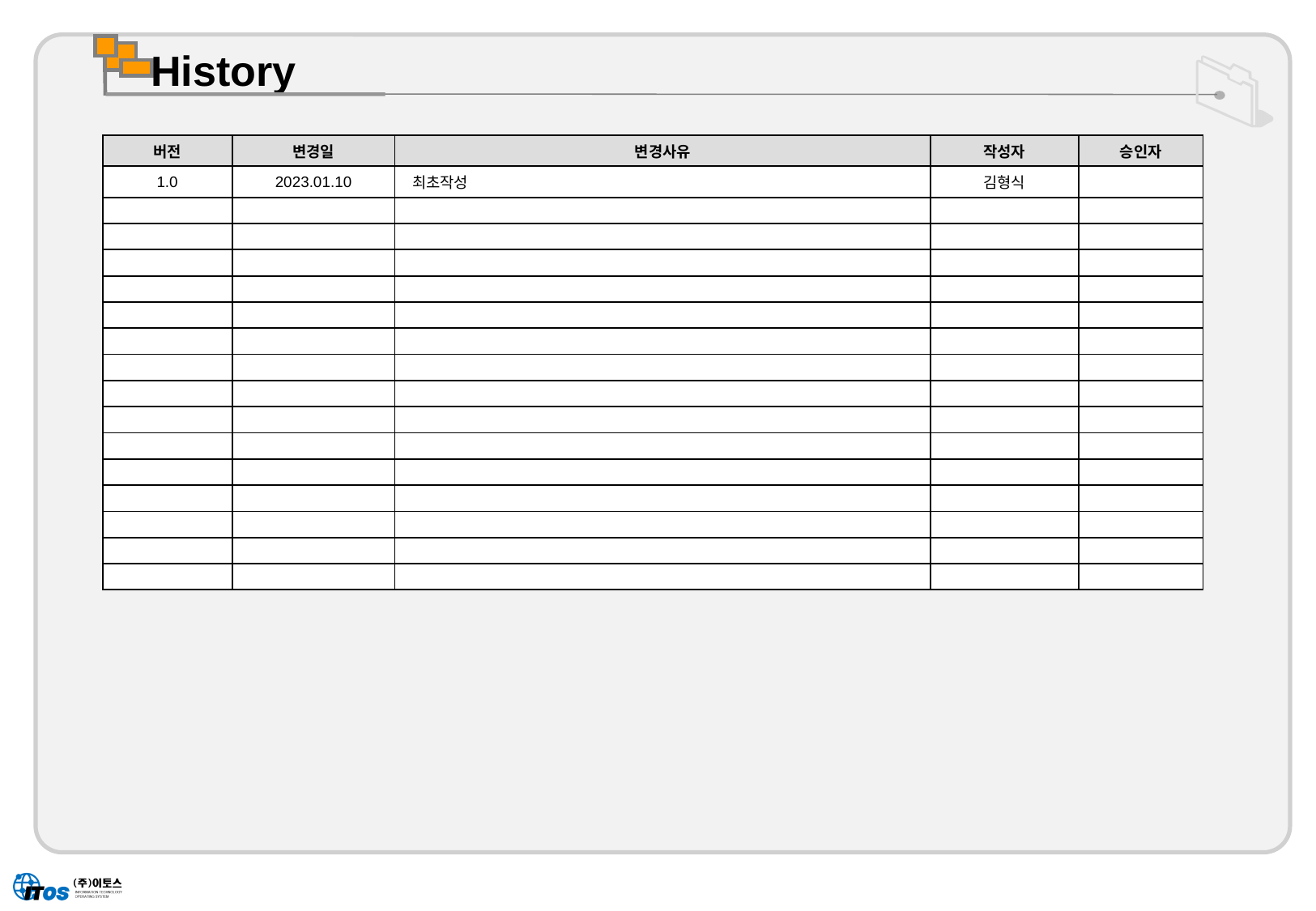

| 버전 | 변경일 | 변경사유 | 작성자 | 승인자 |
| --- | --- | --- | --- | --- |
| 1.0 | 2023.01.10 | 최초작성 | 김형식 |  |
|  |  |  |  |  |
|  |  |  |  |  |
|  |  |  |  |  |
|  |  |  |  |  |
|  |  |  |  |  |
|  |  |  |  |  |
|  |  |  |  |  |
|  |  |  |  |  |
|  |  |  |  |  |
|  |  |  |  |  |
|  |  |  |  |  |
|  |  |  |  |  |
|  |  |  |  |  |
|  |  |  |  |  |
|  |  |  |  |  |